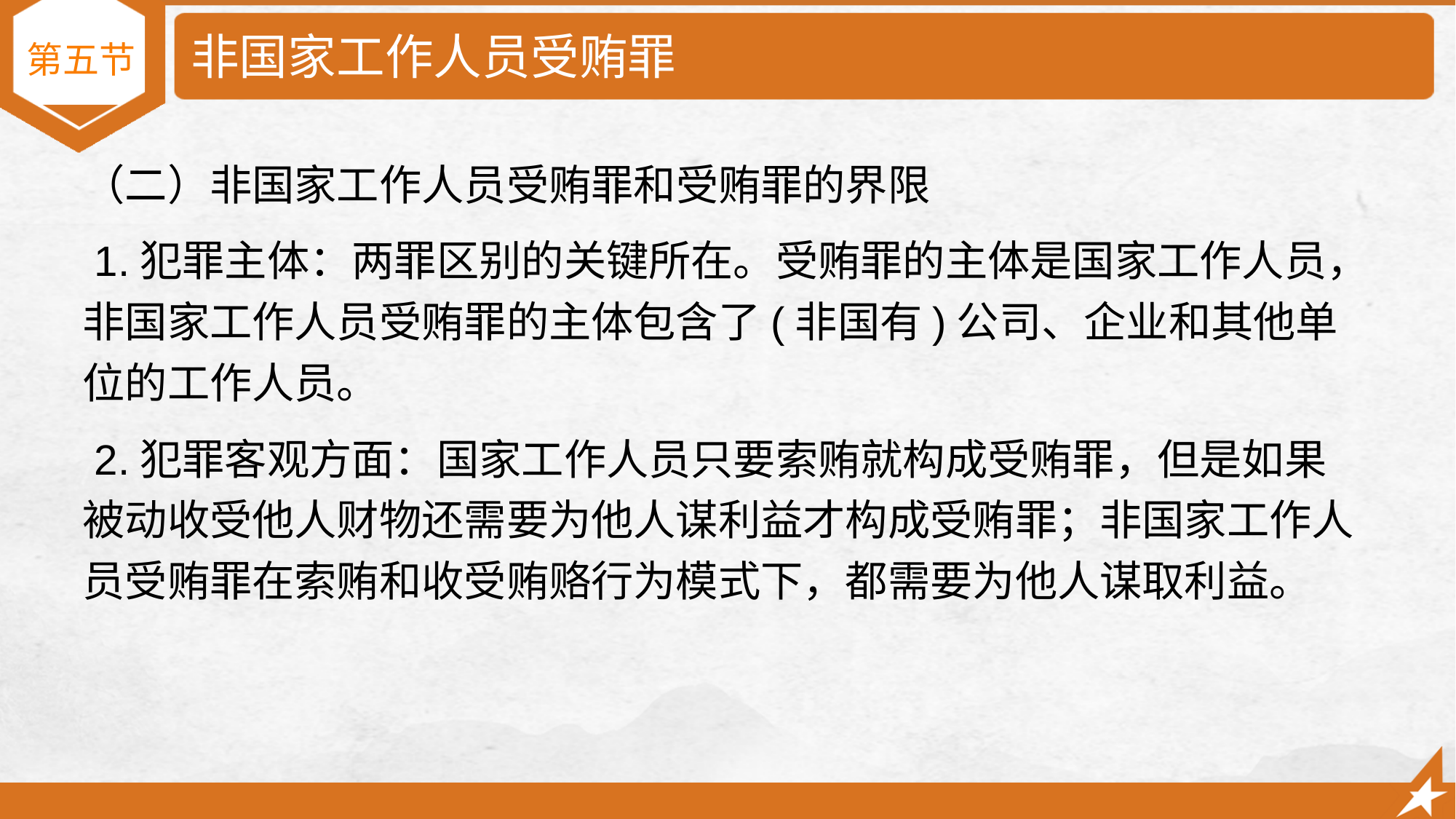

# 非国家工作人员受贿罪
第五节
（二）非国家工作人员受贿罪和受贿罪的界限
 1.犯罪主体：两罪区别的关键所在。受贿罪的主体是国家工作人员，非国家工作人员受贿罪的主体包含了(非国有)公司、企业和其他单位的工作人员。
 2.犯罪客观方面：国家工作人员只要索贿就构成受贿罪，但是如果被动收受他人财物还需要为他人谋利益才构成受贿罪；非国家工作人员受贿罪在索贿和收受贿赂行为模式下，都需要为他人谋取利益。